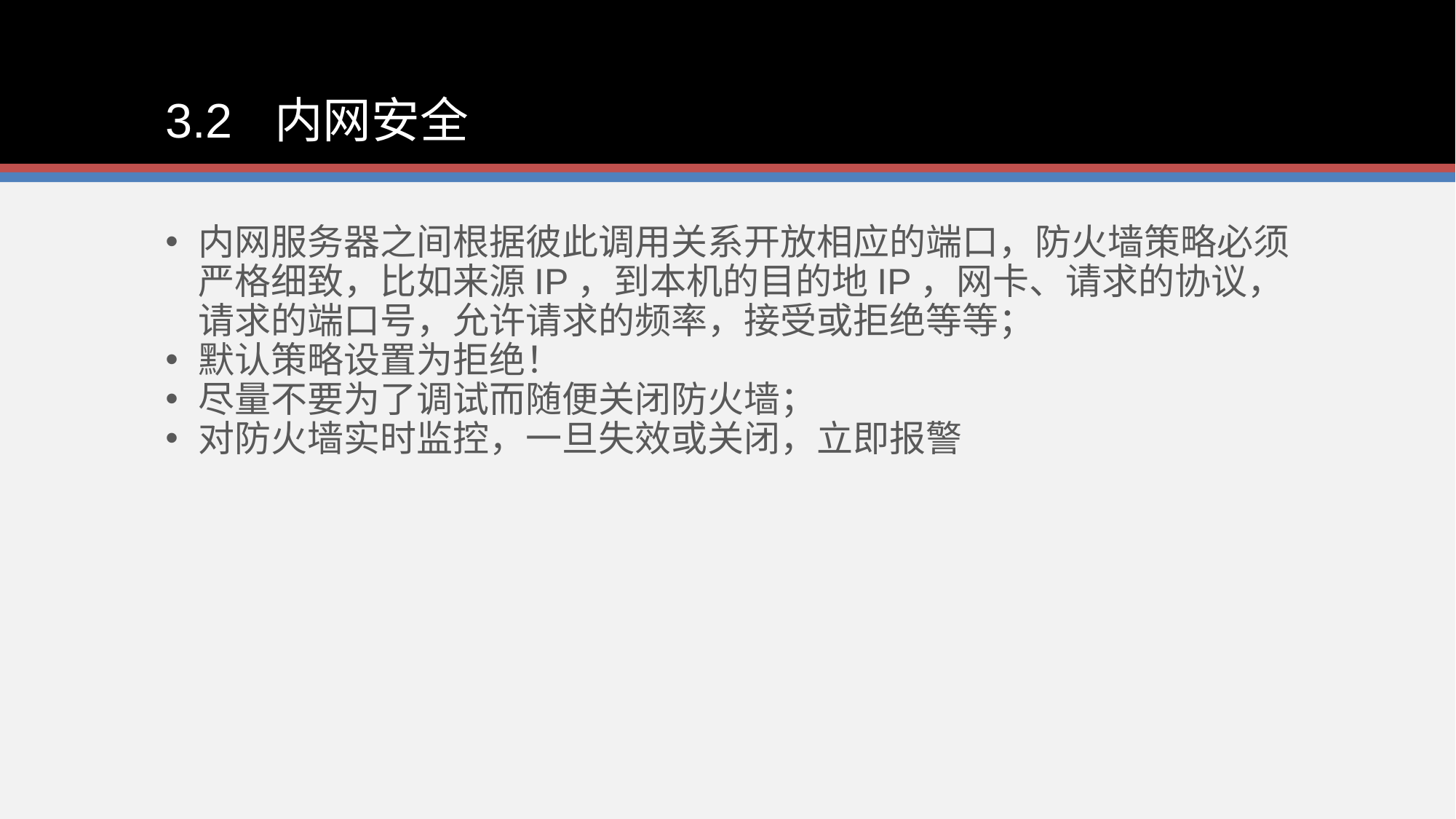

3.2	内网安全
内网服务器之间根据彼此调用关系开放相应的端口，防火墙策略必须严格细致，比如来源IP，到本机的目的地IP，网卡、请求的协议，请求的端口号，允许请求的频率，接受或拒绝等等；
默认策略设置为拒绝！
尽量不要为了调试而随便关闭防火墙；
对防火墙实时监控，一旦失效或关闭，立即报警